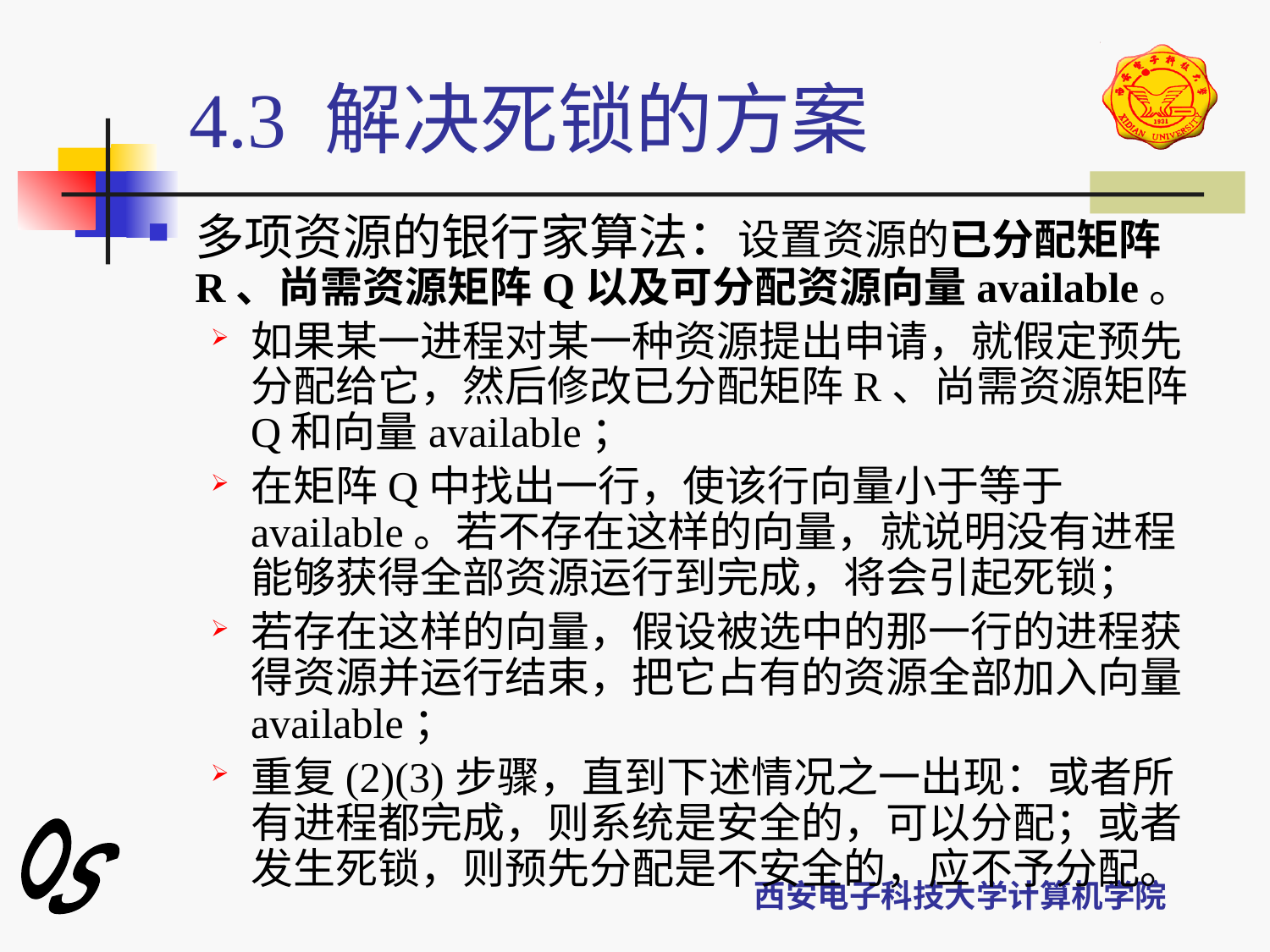

# 4.3 解决死锁的方案
多项资源的银行家算法：设置资源的已分配矩阵R、尚需资源矩阵Q以及可分配资源向量available。
如果某一进程对某一种资源提出申请，就假定预先分配给它，然后修改已分配矩阵R、尚需资源矩阵Q和向量available；
在矩阵Q中找出一行，使该行向量小于等于available。若不存在这样的向量，就说明没有进程能够获得全部资源运行到完成，将会引起死锁；
若存在这样的向量，假设被选中的那一行的进程获得资源并运行结束，把它占有的资源全部加入向量available；
重复(2)(3)步骤，直到下述情况之一出现：或者所有进程都完成，则系统是安全的，可以分配；或者发生死锁，则预先分配是不安全的，应不予分配。
23